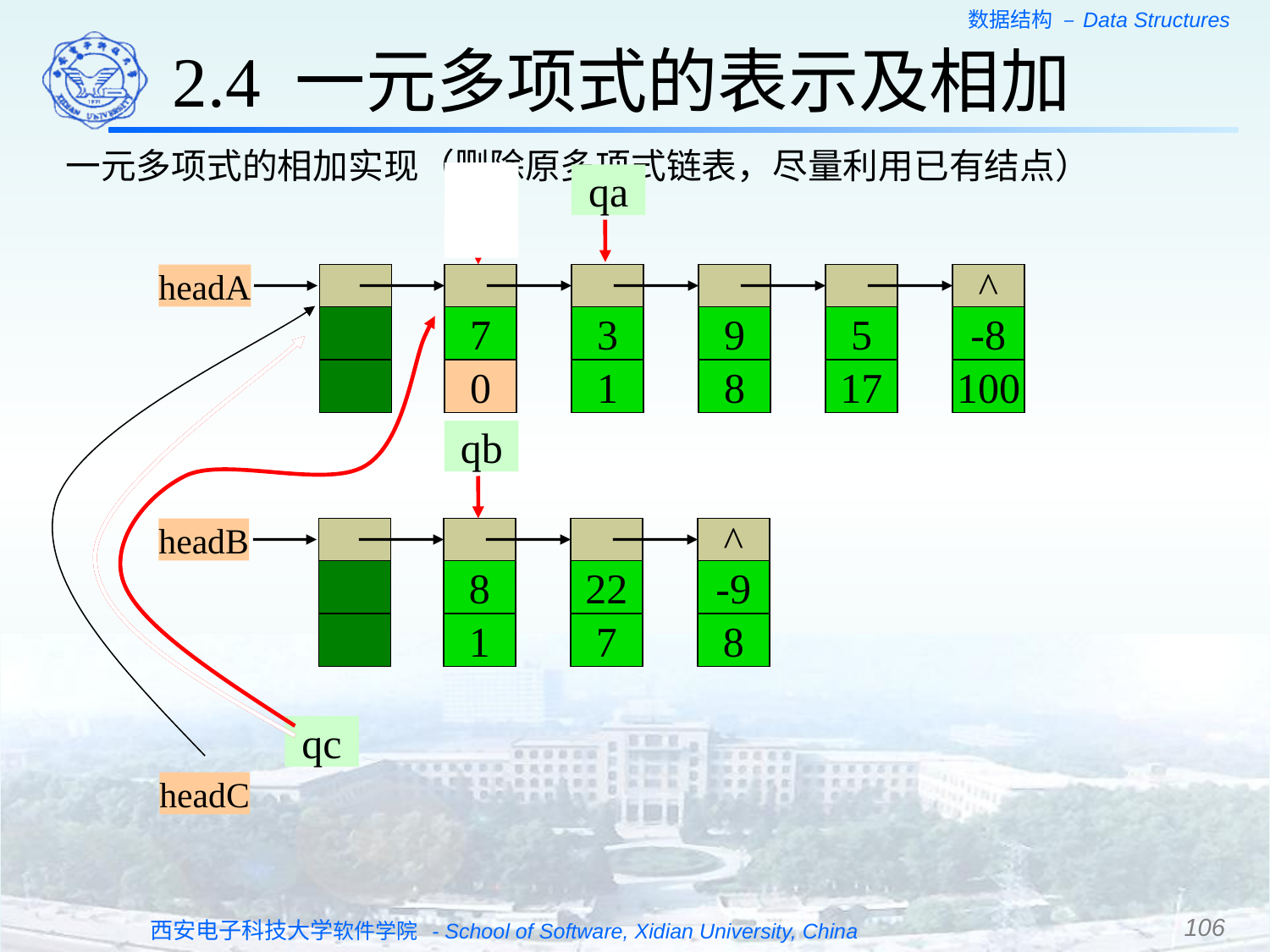

2.4 一元多项式的表示及相加
一元多项式的相加实现（删除原多项式链表，尽量利用已有结点）

qa

qa

headA

^

7
3
9
5
-8

0
1
8
17
100

qb

headB

^

8
22
-9

1
7
8
qc
headC
106